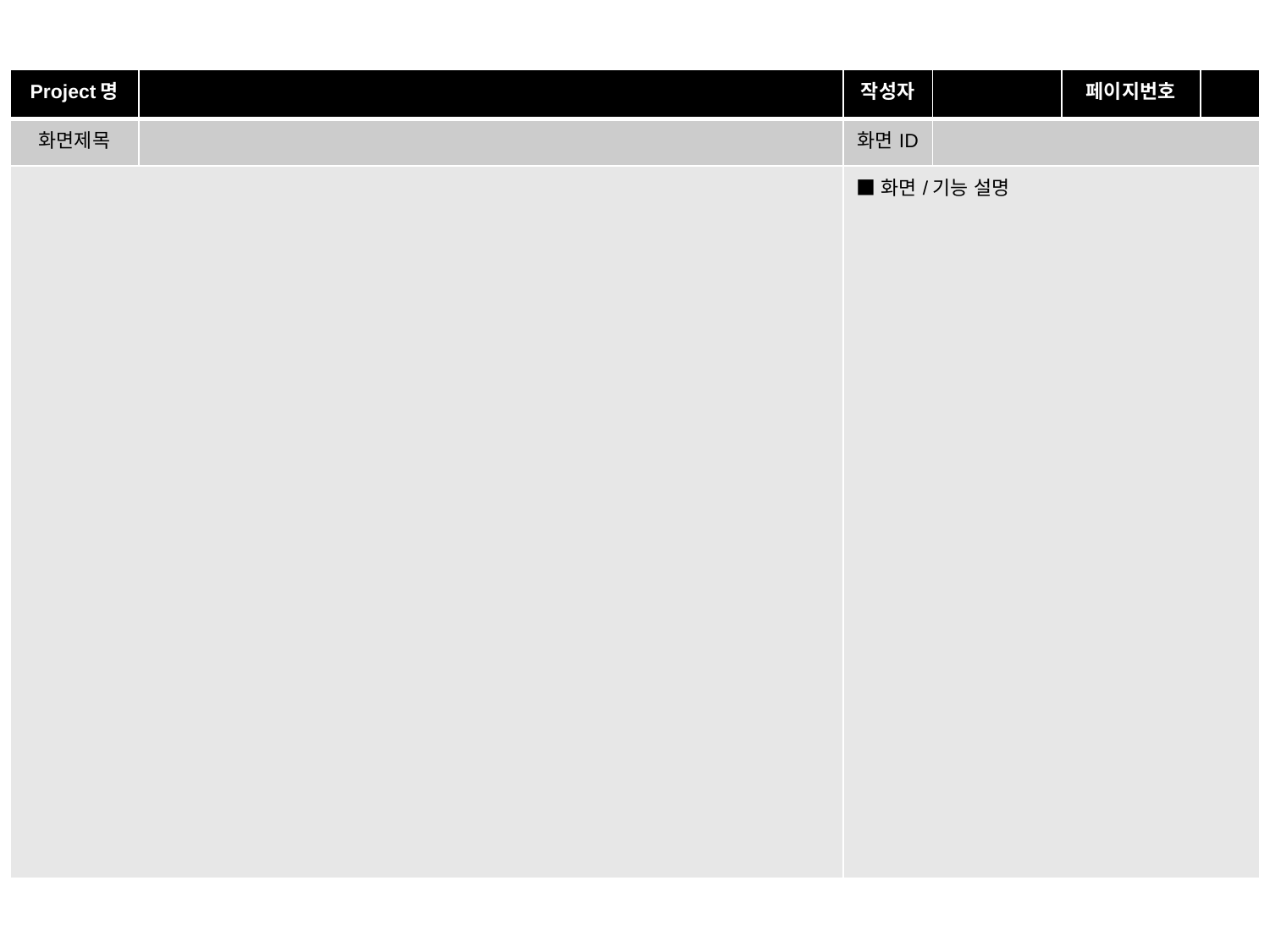

| Project명 |  | 작성자 |  | 페이지번호 |  |
| --- | --- | --- | --- | --- | --- |
| 화면제목 |  | 화면ID |  |  |  |
|  |  | ■화면/기능 설명 |  |  |  |